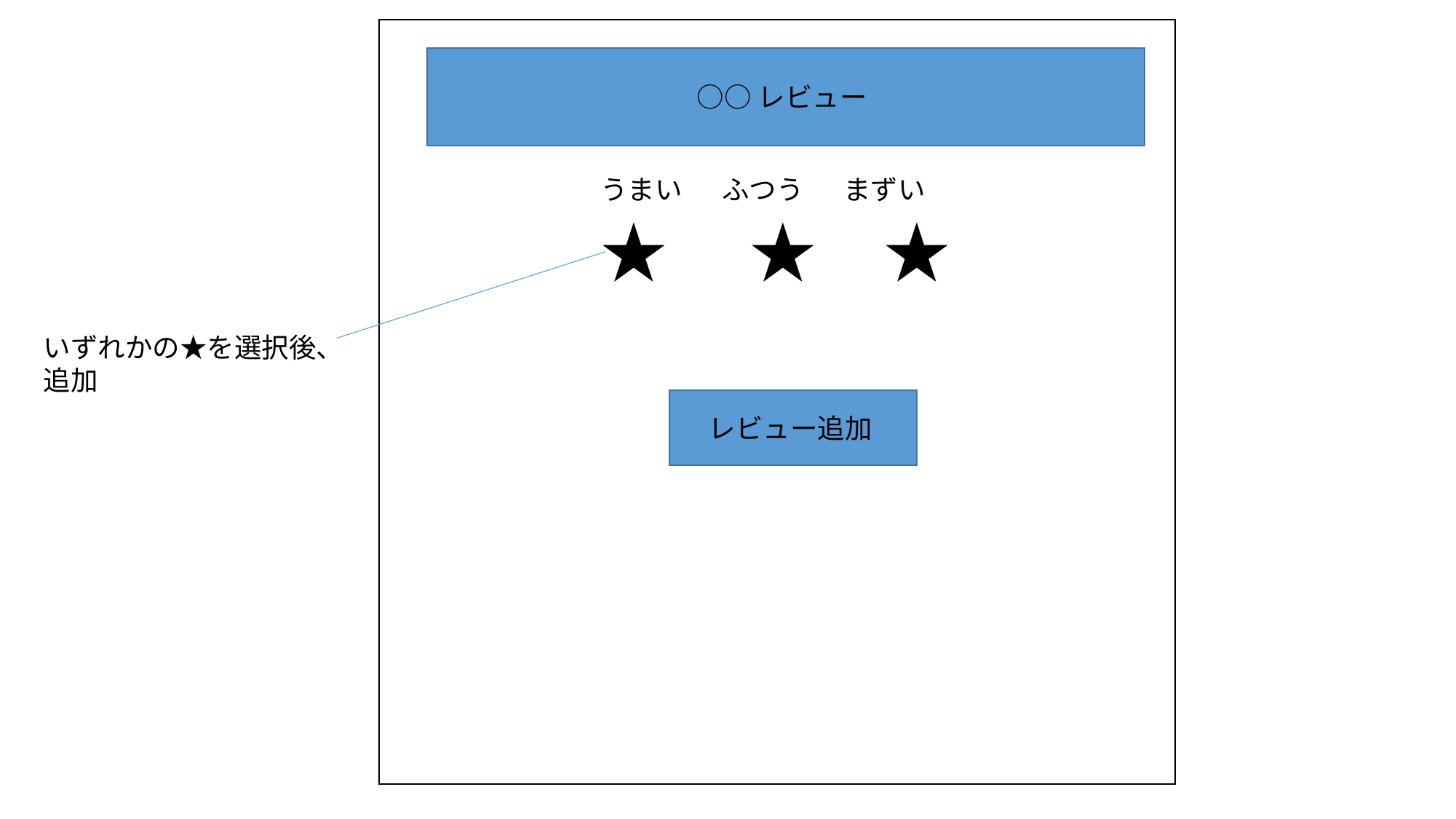

○○レビュー
うまい　  ふつう　  まずい
★　★　★
いずれかの★を選択後、追加

レビュー追加